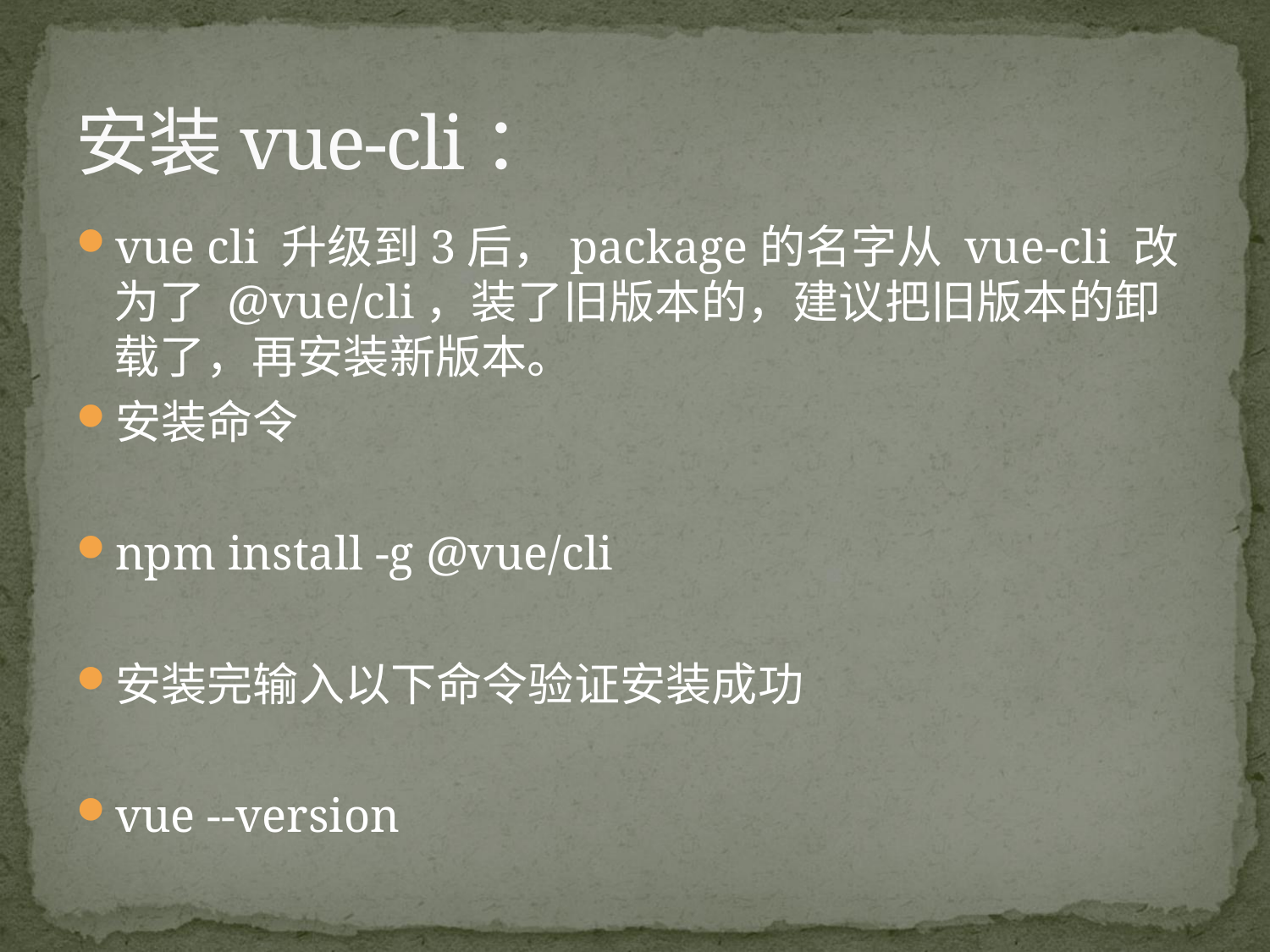

# 安装vue-cli：
vue cli 升级到3后，package的名字从 vue-cli 改为了 @vue/cli，装了旧版本的，建议把旧版本的卸载了，再安装新版本。
安装命令

npm install -g @vue/cli

安装完输入以下命令验证安装成功

vue --version